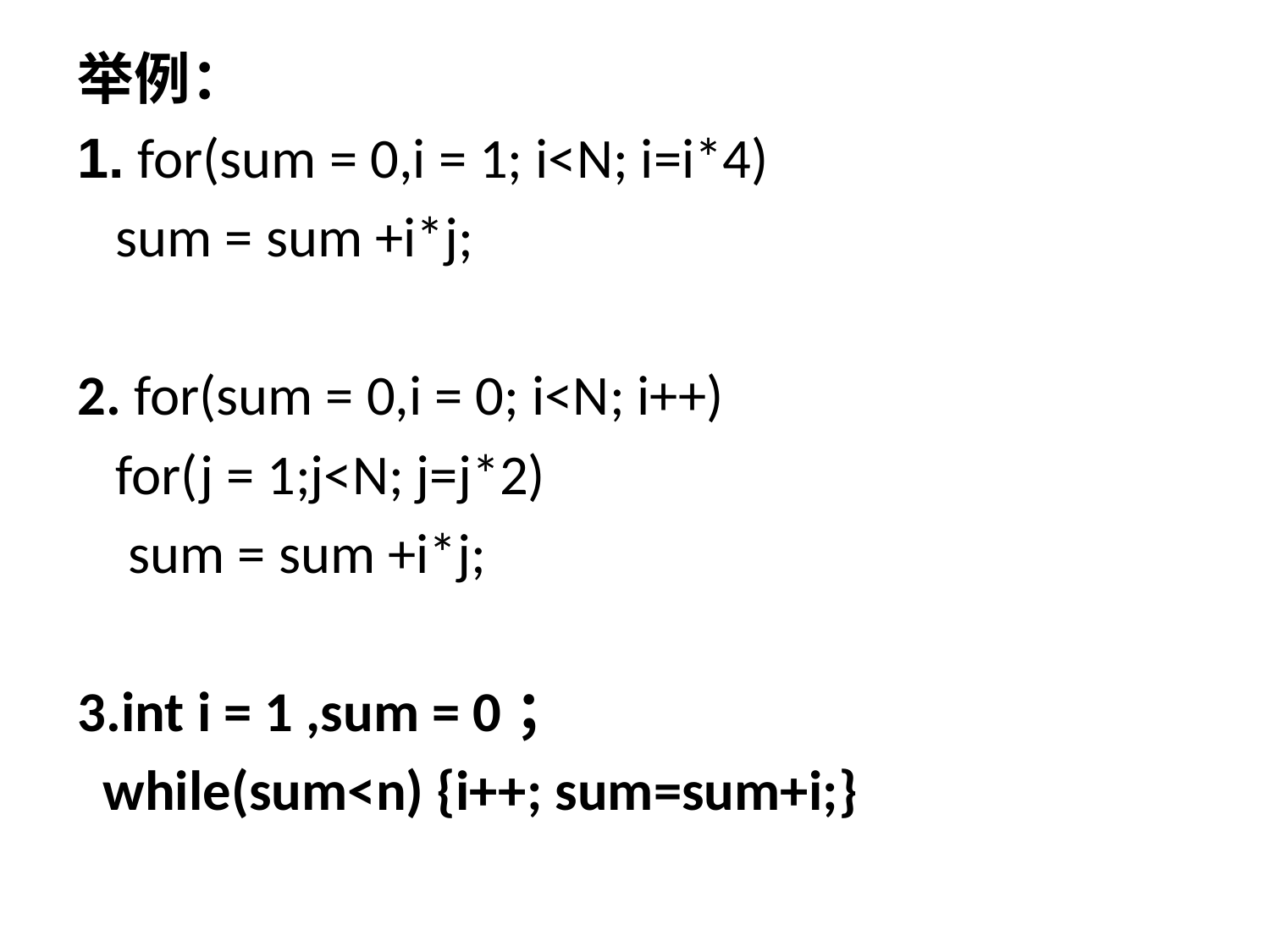

举例：
1. for(sum = 0,i = 1; i<N; i=i*4)
   sum = sum +i*j;

2. for(sum = 0,i = 0; i<N; i++)
   for(j = 1;j<N; j=j*2)
    sum = sum +i*j;

3.int i = 1 ,sum = 0；
  while(sum<n) {i++; sum=sum+i;}